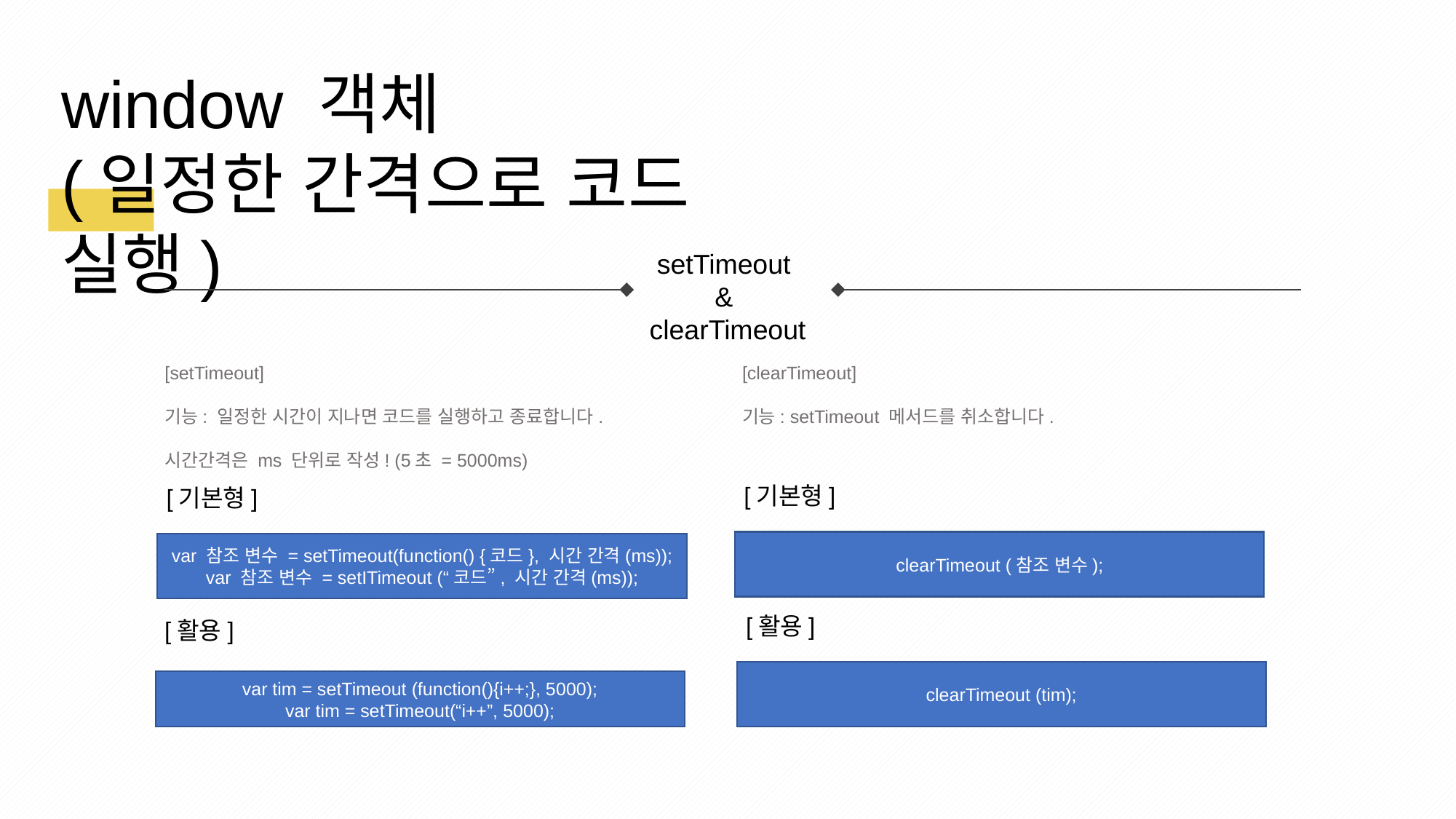

window 객체
(일정한 간격으로 코드 실행)

setTimeout
&
clearTimeout

[setTimeout]

기능: 일정한 시간이 지나면 코드를 실행하고 종료합니다.

시간간격은 ms 단위로 작성! (5초 = 5000ms)
[clearTimeout]

기능: setTimeout 메서드를 취소합니다.
[기본형]
clearTimeout (참조 변수);
[기본형]
var 참조 변수 = setTimeout(function() {코드}, 시간 간격(ms));
var 참조 변수 = setITimeout (“코드”, 시간 간격(ms));
[활용]
clearTimeout (tim);
[활용]
var tim = setTimeout (function(){i++;}, 5000);
var tim = setTimeout(“i++”, 5000);